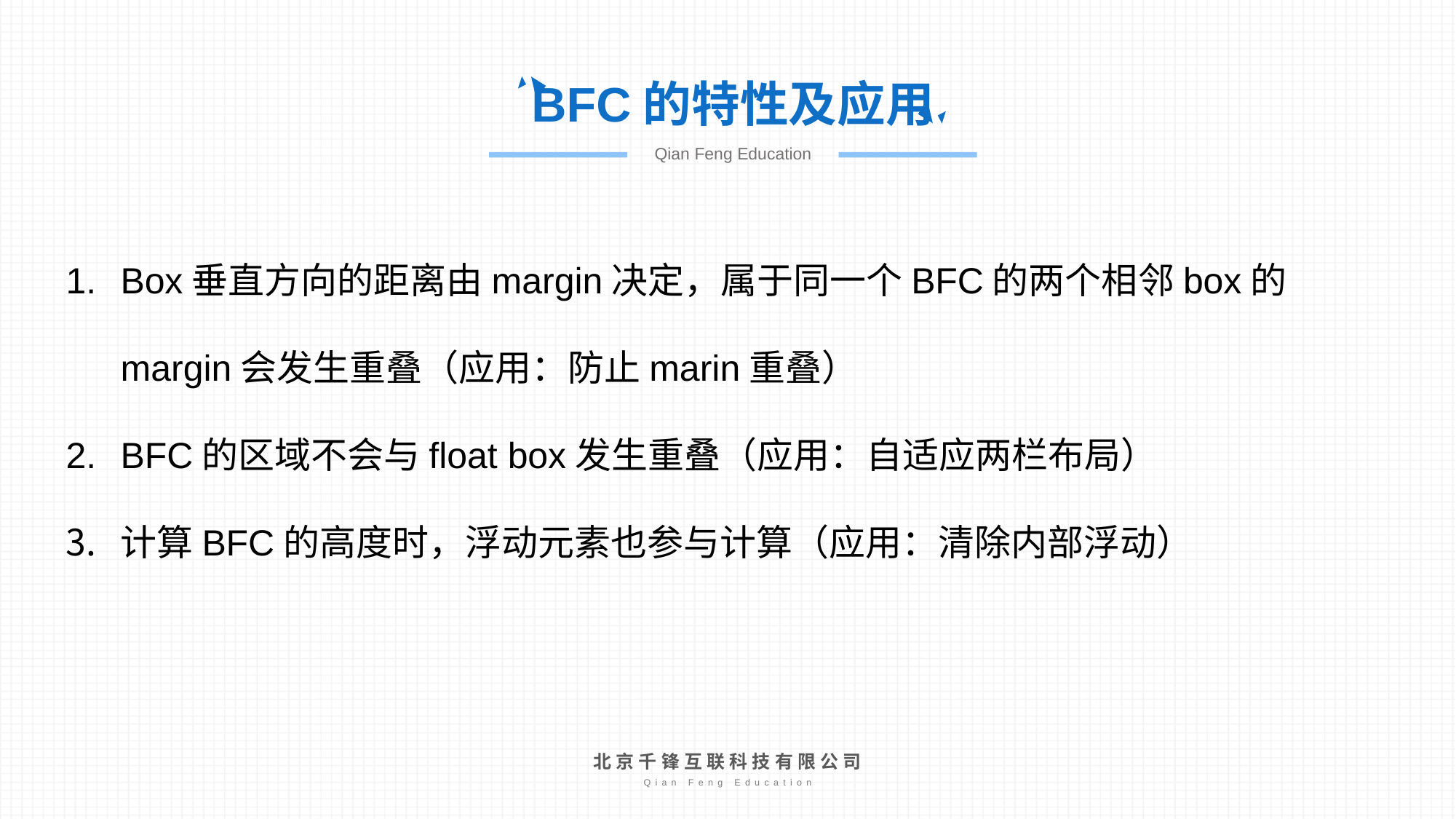

BFC的特性及应用

Qian Feng Education

Box垂直方向的距离由margin决定，属于同一个BFC的两个相邻box的margin会发生重叠（应用：防止marin重叠）
BFC的区域不会与float box发生重叠（应用：自适应两栏布局）
计算BFC的高度时，浮动元素也参与计算（应用：清除内部浮动）
北京千锋互联科技有限公司
Qian Feng Education